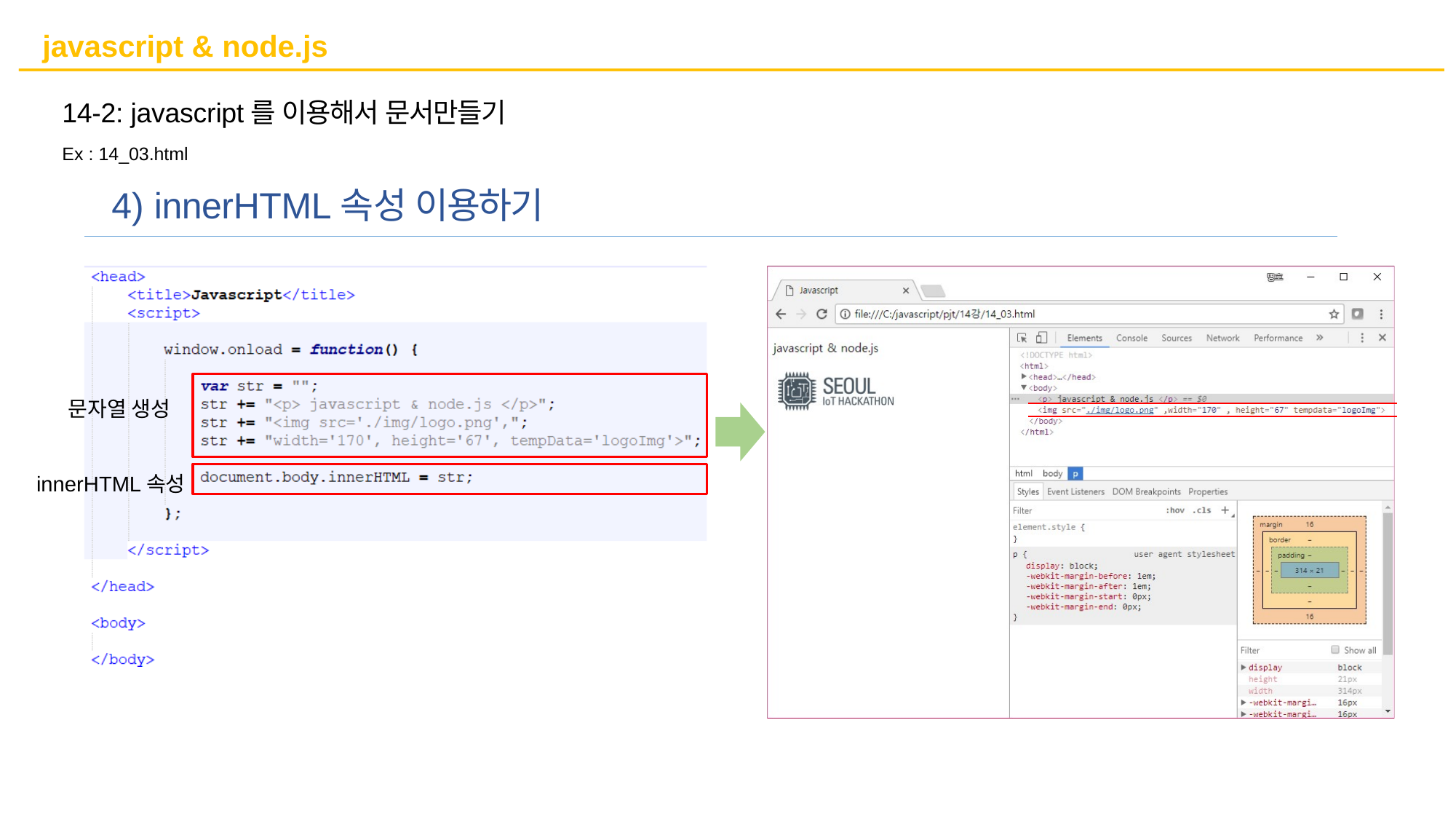

# javascript & node.js

14-2: javascript를 이용해서 문서만들기
Ex : 14_03.html
4) innerHTML속성 이용하기

문자열 생성

innerHTML속성